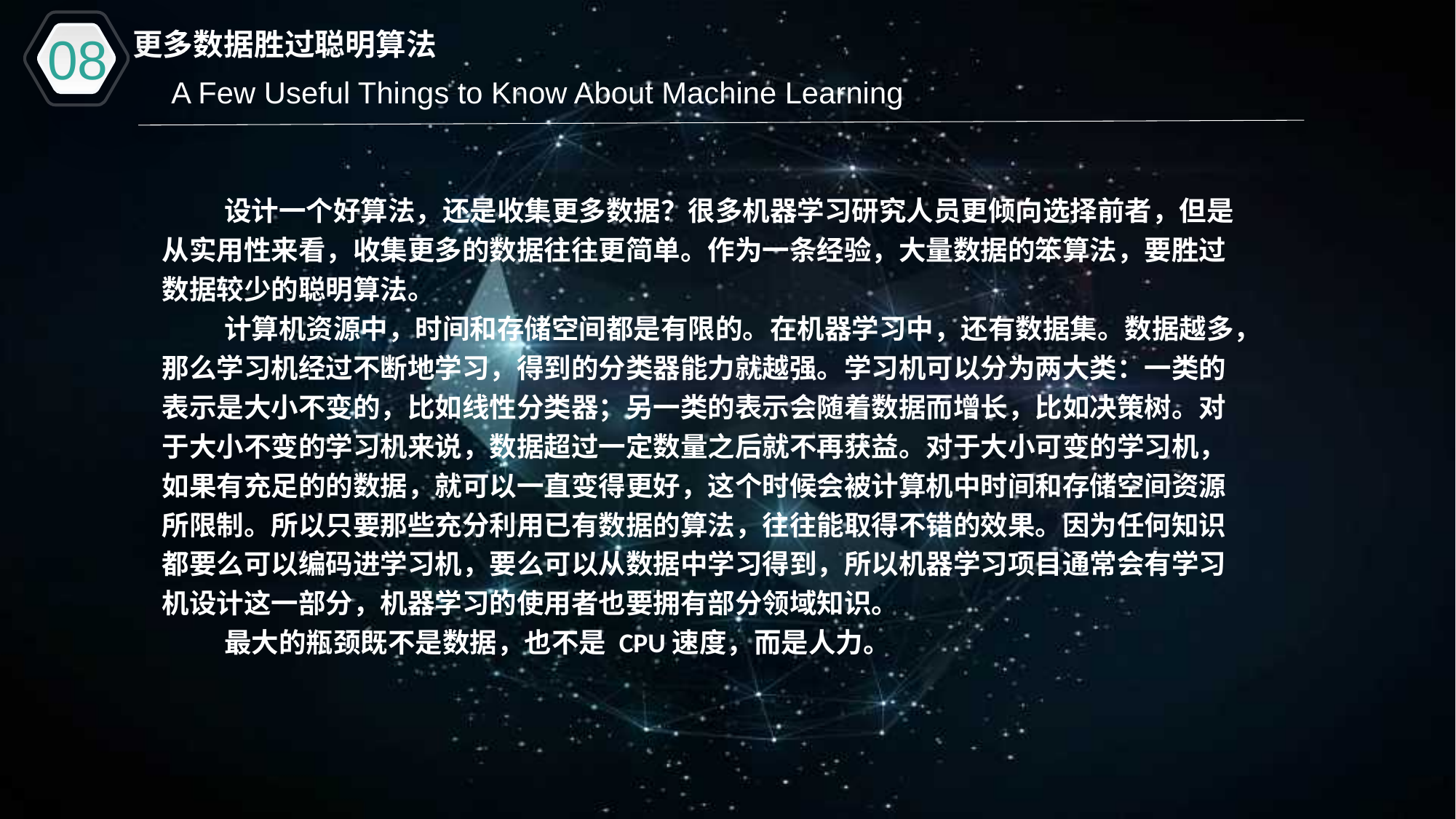

08
更多数据胜过聪明算法

A Few Useful Things to Know About Machine Learning
         设计一个好算法，还是收集更多数据？很多机器学习研究人员更倾向选择前者，但是从实用性来看，收集更多的数据往往更简单。作为一条经验，大量数据的笨算法，要胜过数据较少的聪明算法。
         计算机资源中，时间和存储空间都是有限的。在机器学习中，还有数据集。数据越多，那么学习机经过不断地学习，得到的分类器能力就越强。学习机可以分为两大类：一类的表示是大小不变的，比如线性分类器；另一类的表示会随着数据而增长，比如决策树。对于大小不变的学习机来说，数据超过一定数量之后就不再获益。对于大小可变的学习机，如果有充足的的数据，就可以一直变得更好，这个时候会被计算机中时间和存储空间资源所限制。所以只要那些充分利用已有数据的算法，往往能取得不错的效果。因为任何知识都要么可以编码进学习机，要么可以从数据中学习得到，所以机器学习项目通常会有学习机设计这一部分，机器学习的使用者也要拥有部分领域知识。
         最大的瓶颈既不是数据，也不是 CPU速度，而是人力。